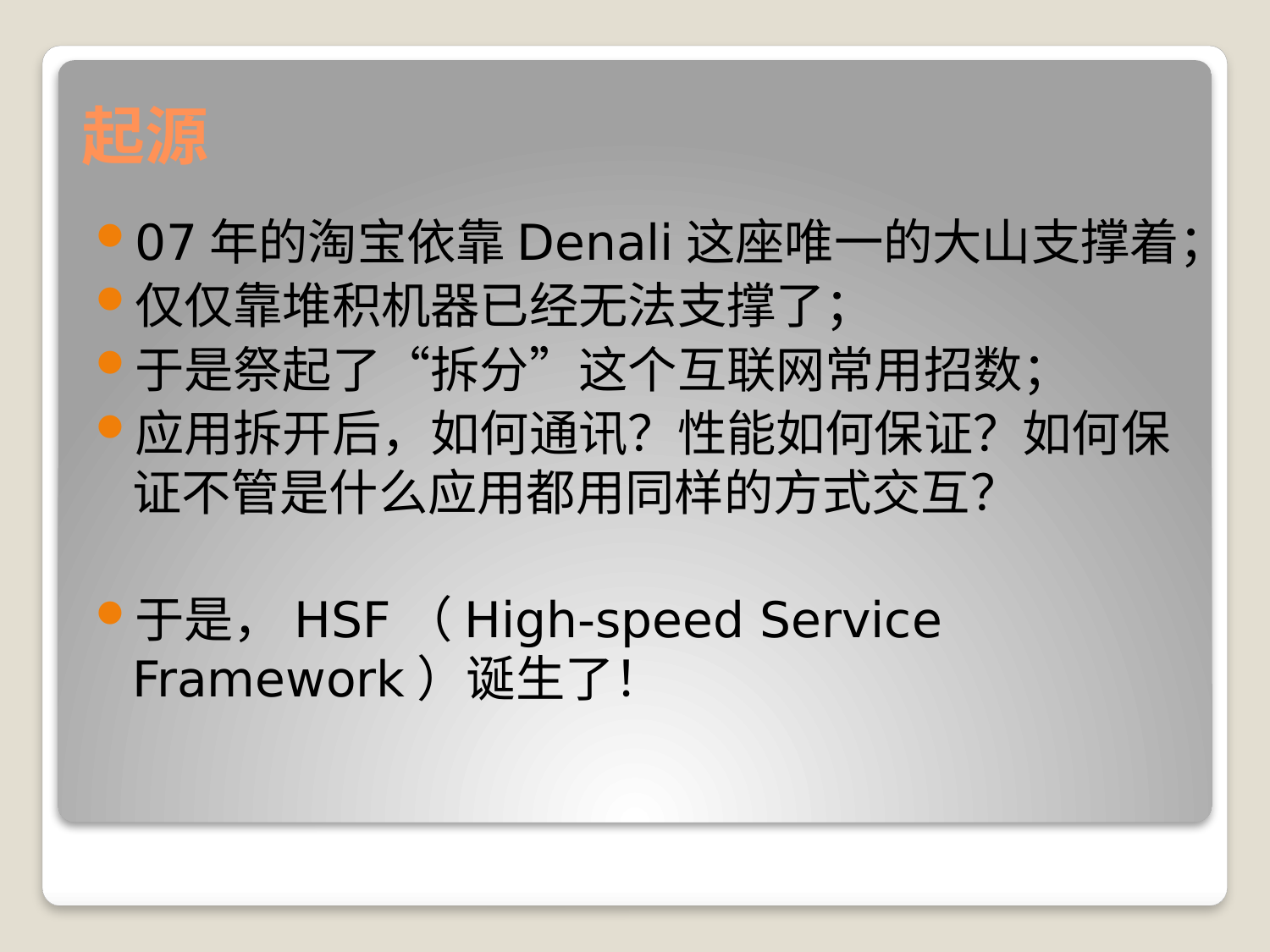

# 起源
07年的淘宝依靠Denali这座唯一的大山支撑着；
仅仅靠堆积机器已经无法支撑了；
于是祭起了“拆分”这个互联网常用招数；
应用拆开后，如何通讯？性能如何保证？如何保证不管是什么应用都用同样的方式交互？

于是，HSF（High-speed Service Framework）诞生了！